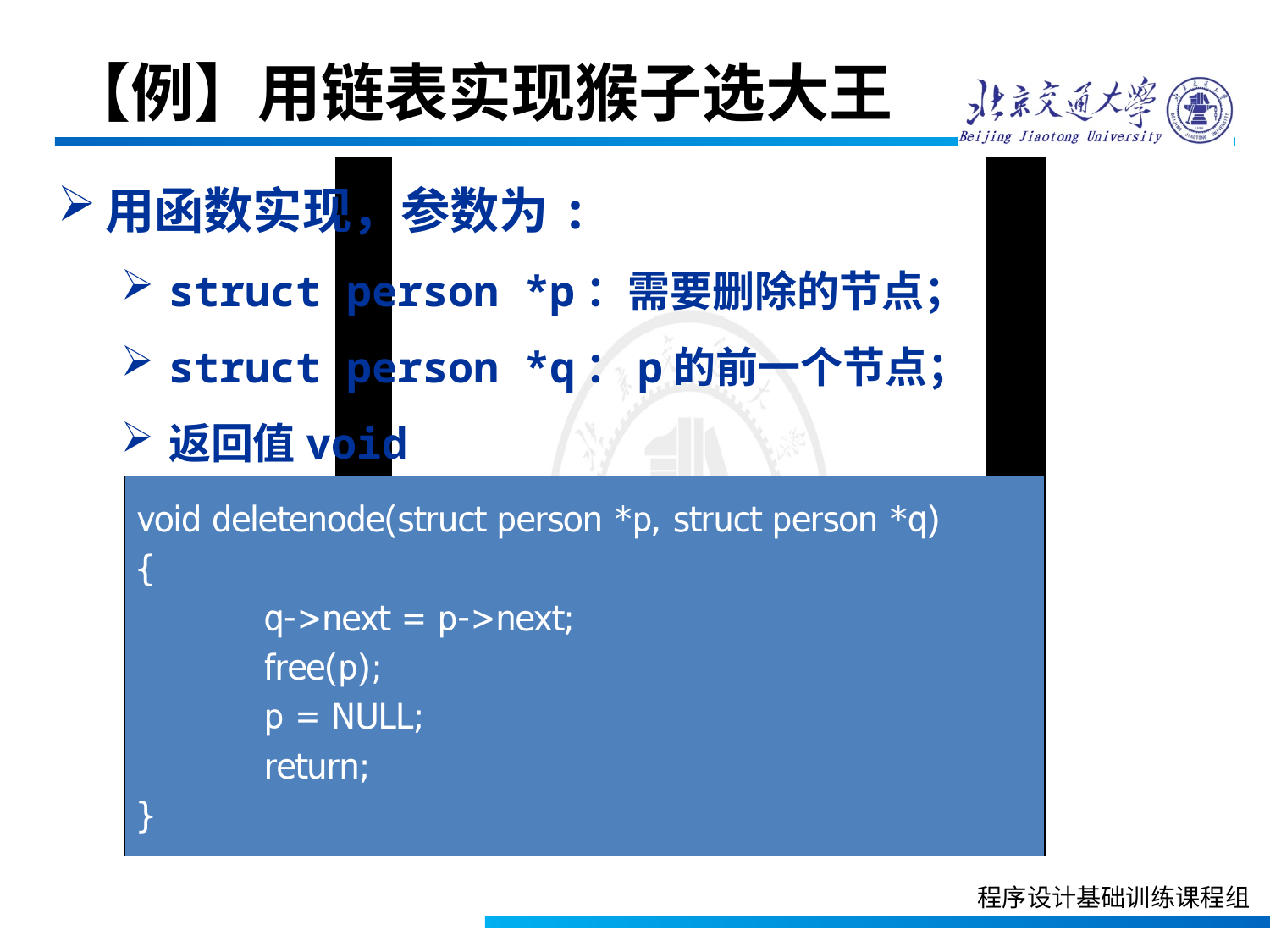

【例】用链表实现猴子选大王
用函数实现，参数为:
struct person *p：需要删除的节点；
struct person *q：p的前一个节点；
返回值void
void deletenode(struct person *p, struct person *q)
{
	q->next = p->next;
	free(p);
	p = NULL;
	return;
}
程序设计基础训练课程组